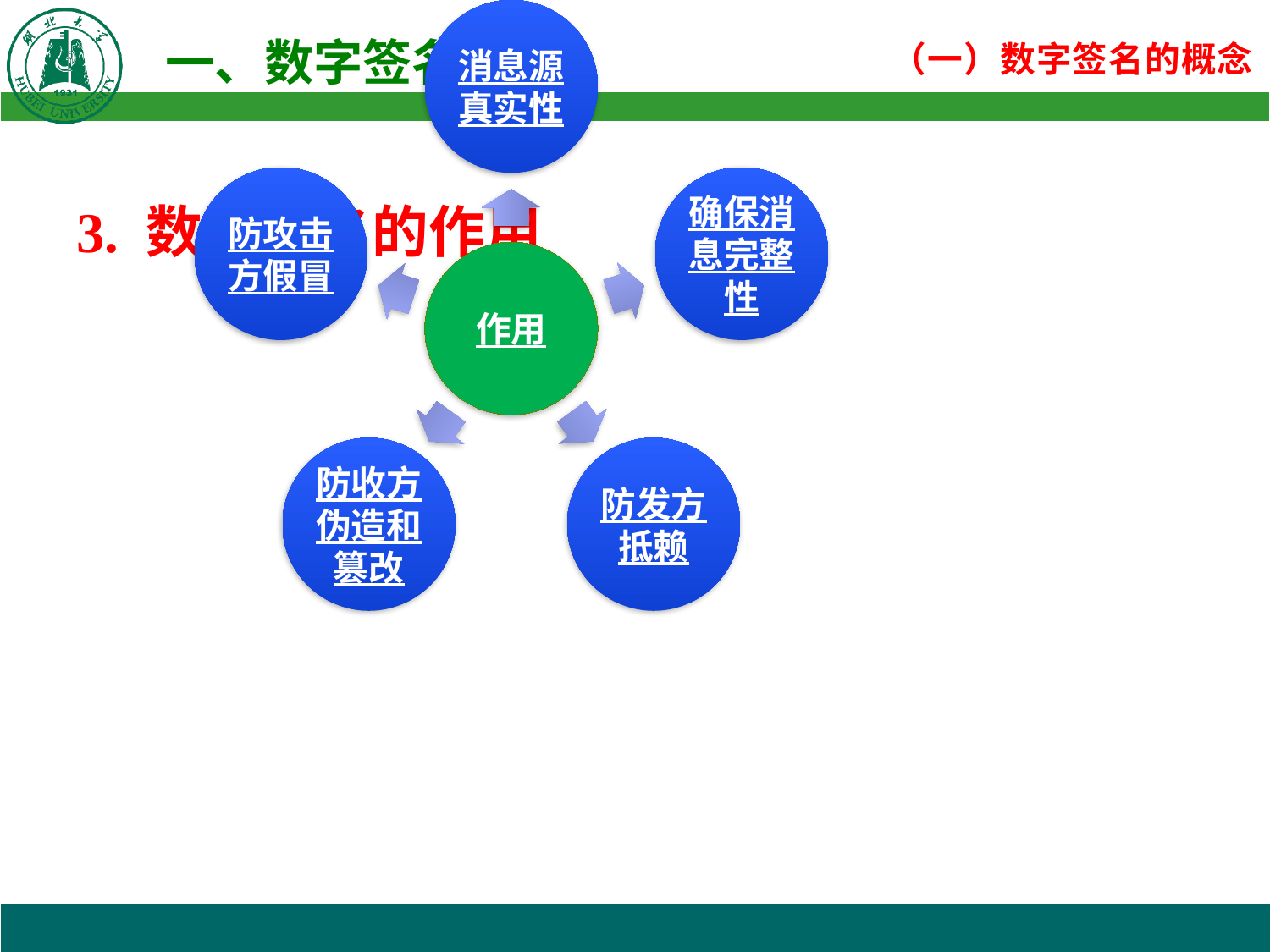

3. 数字签名的作用
作用

消息源真实性

确保消息完整性

防发方
抵赖

防收方伪造和篡改

防攻击方假冒